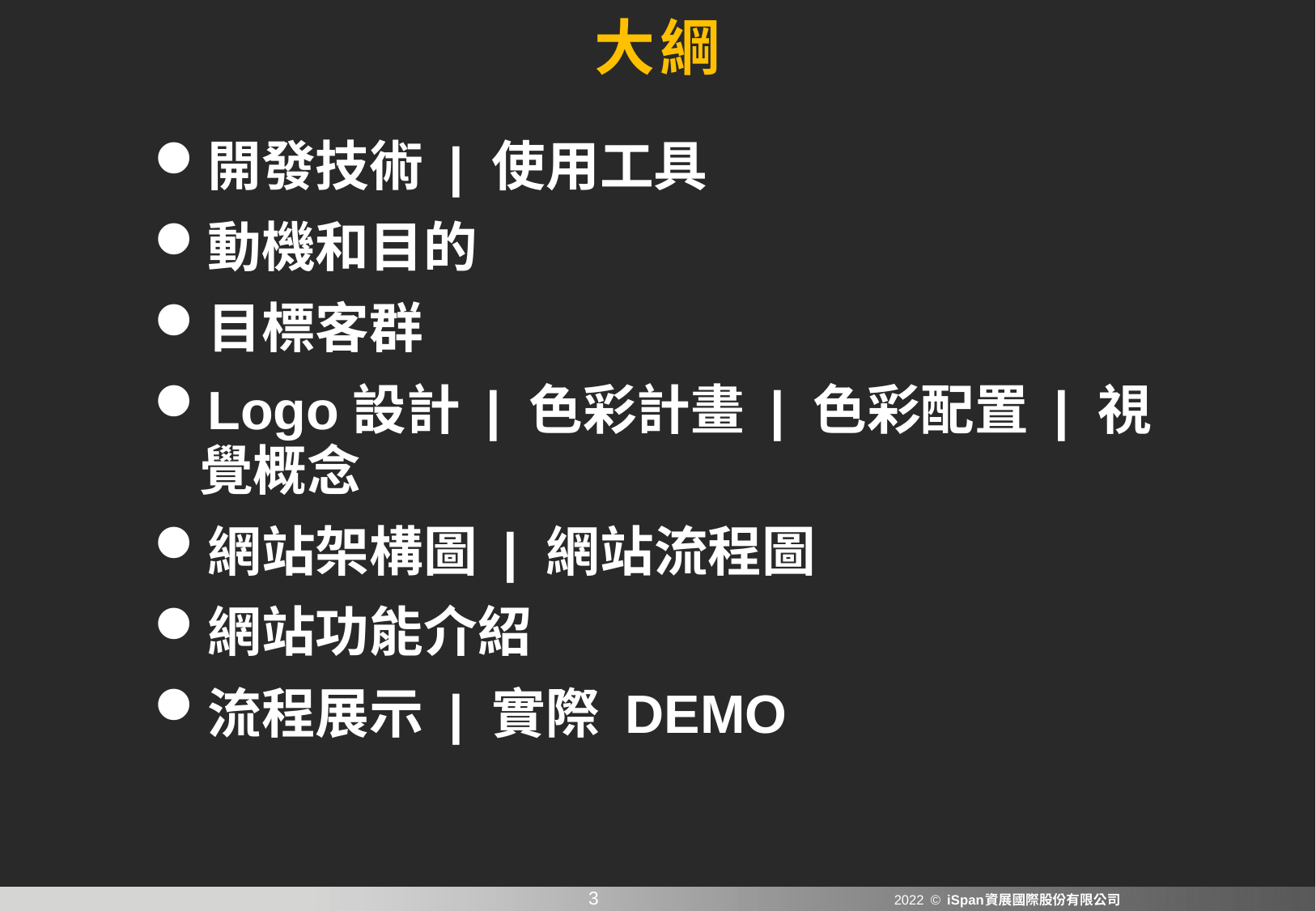

大綱
開發技術 | 使用工具
動機和目的
目標客群
Logo設計 | 色彩計畫 | 色彩配置 | 視覺概念
網站架構圖 | 網站流程圖
網站功能介紹
流程展示 | 實際 DEMO